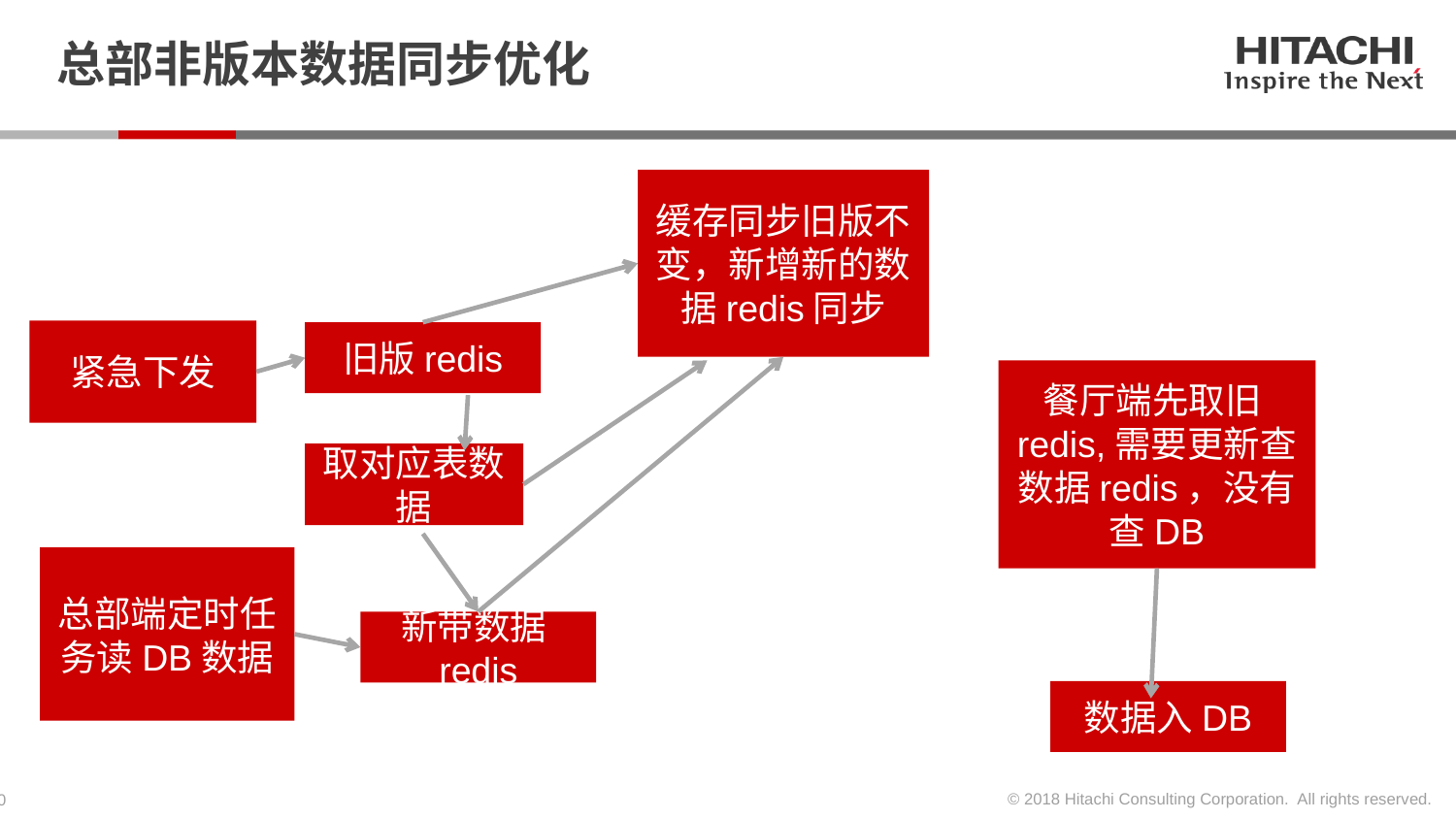

# 总部非版本数据同步优化
缓存同步旧版不变，新增新的数据redis同步
紧急下发
旧版redis
餐厅端先取旧redis,需要更新查数据redis，没有查DB
取对应表数据
总部端定时任务读DB数据
新带数据redis
数据入DB